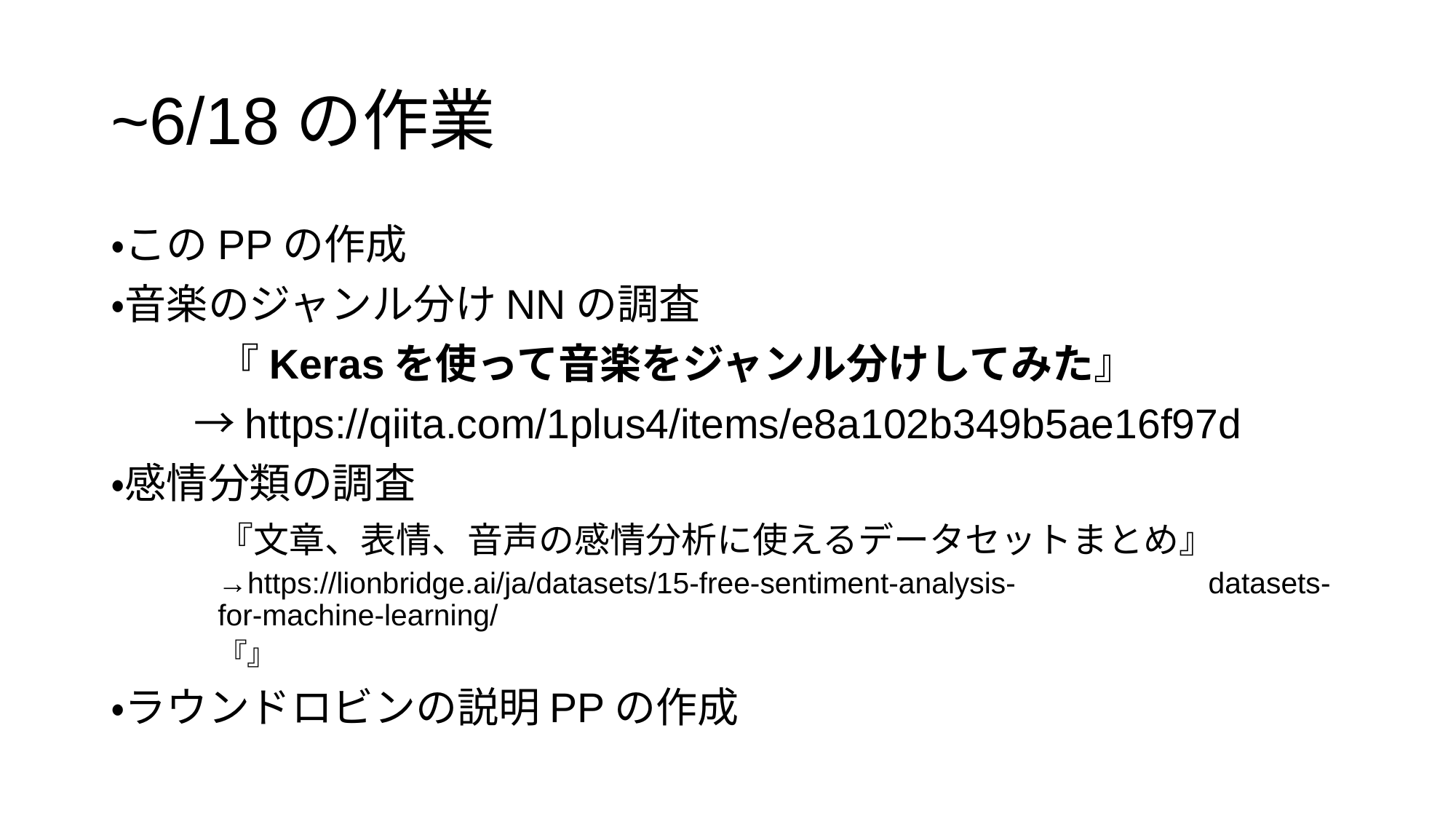

# ~6/18の作業
・このPPの作成
・音楽のジャンル分けNNの調査
	『Kerasを使って音楽をジャンル分けしてみた』
　　→https://qiita.com/1plus4/items/e8a102b349b5ae16f97d
・感情分類の調査
	『文章、表情、音声の感情分析に使えるデータセットまとめ』
→https://lionbridge.ai/ja/datasets/15-free-sentiment-analysis-　　　　　　datasets-for-machine-learning/
『』
・ラウンドロビンの説明PPの作成